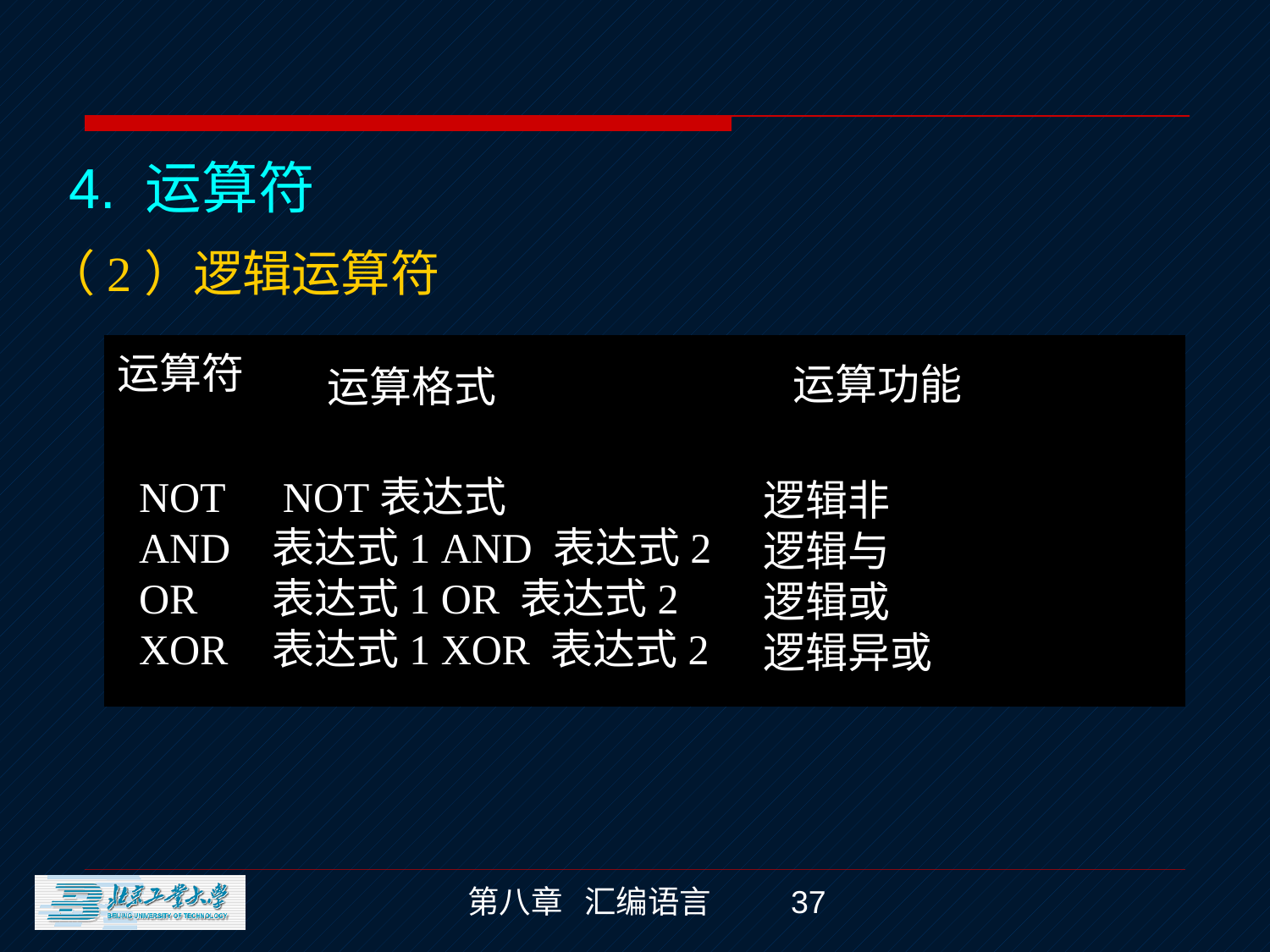

4. 运算符
（2）逻辑运算符

运算符
运算功能
运算格式

NOT
AND
OR
XOR

 NOT表达式
表达式1 AND 表达式2
表达式1 OR 表达式2
表达式1 XOR 表达式2
逻辑非
逻辑与
逻辑或
逻辑异或